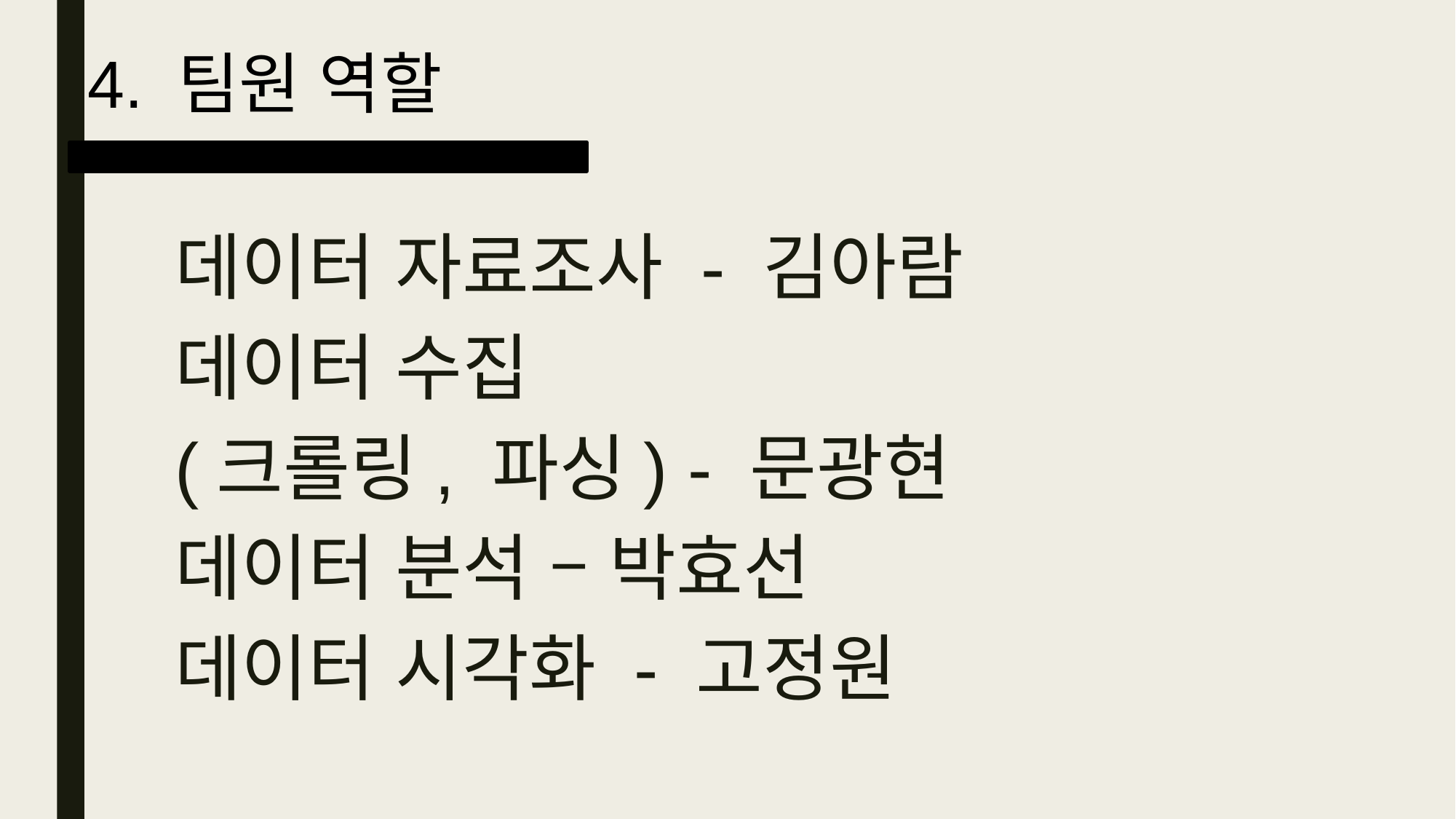

4. 팀원 역할

데이터 자료조사 - 김아람
데이터 수집
(크롤링, 파싱) - 문광현
데이터 분석 – 박효선
데이터 시각화 - 고정원